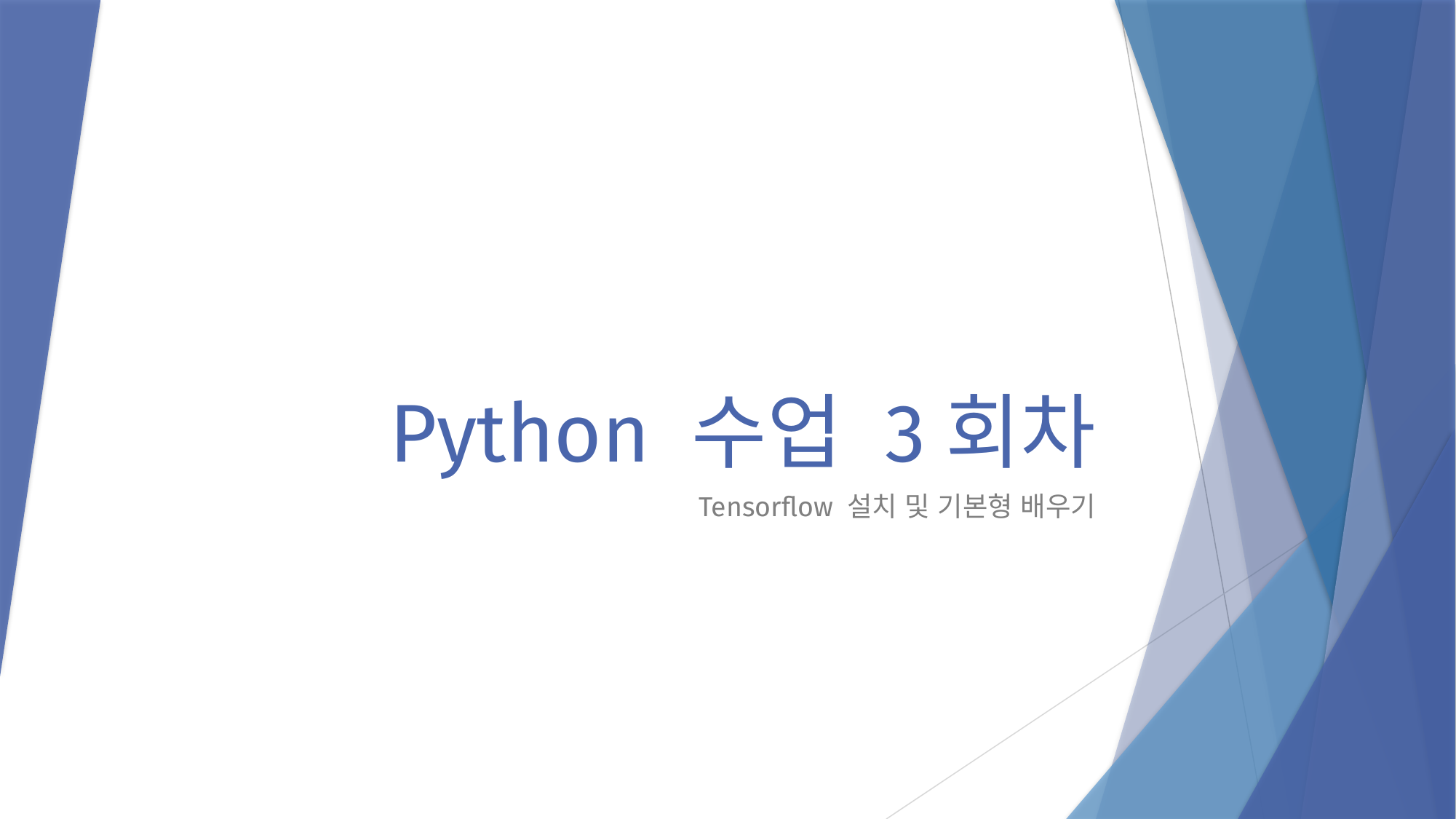

# Python 수업 3회차
Tensorflow 설치 및 기본형 배우기